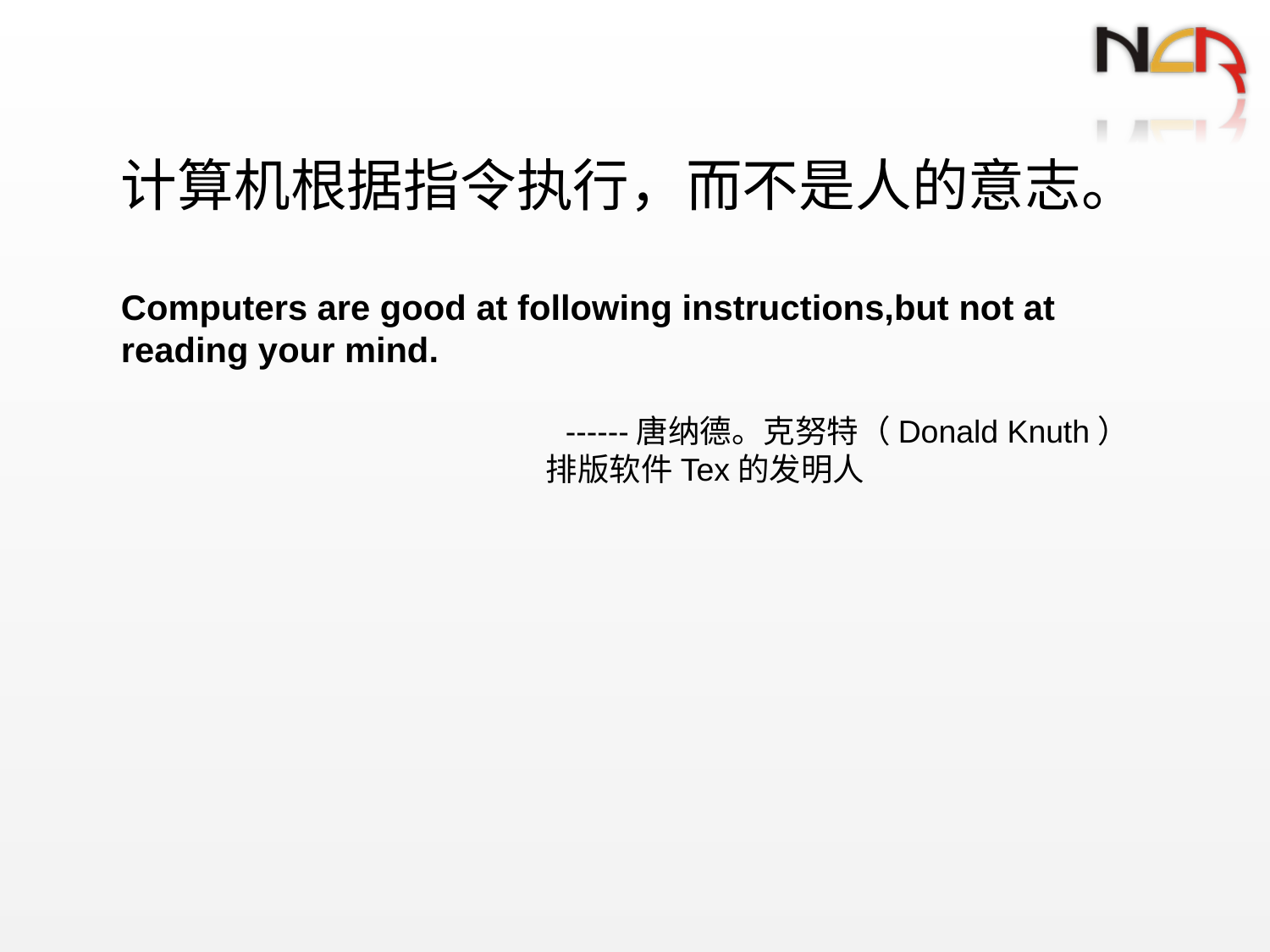

计算机根据指令执行，而不是人的意志。

Computers are good at following instructions,but not at reading your mind.

                                                  ------唐纳德。克努特（Donald Knuth）
                                                          排版软件Tex的发明人